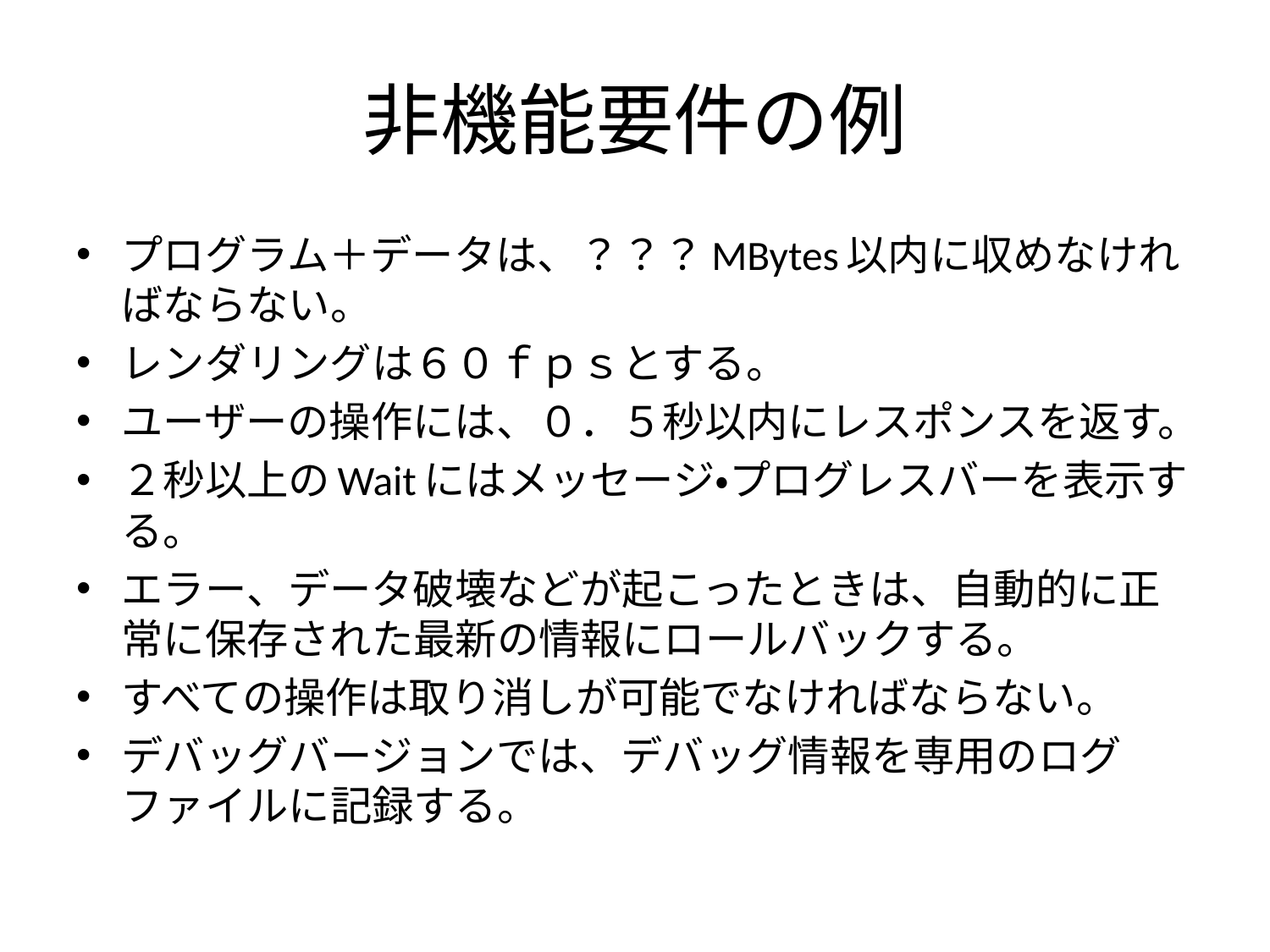

# 非機能要件の例
プログラム＋データは、？？？MBytes以内に収めなければならない。
レンダリングは６０ｆｐｓとする。
ユーザーの操作には、０．５秒以内にレスポンスを返す。
２秒以上のWaitにはメッセージ・プログレスバーを表示する。
エラー、データ破壊などが起こったときは、自動的に正常に保存された最新の情報にロールバックする。
すべての操作は取り消しが可能でなければならない。
デバッグバージョンでは、デバッグ情報を専用のログファイルに記録する。